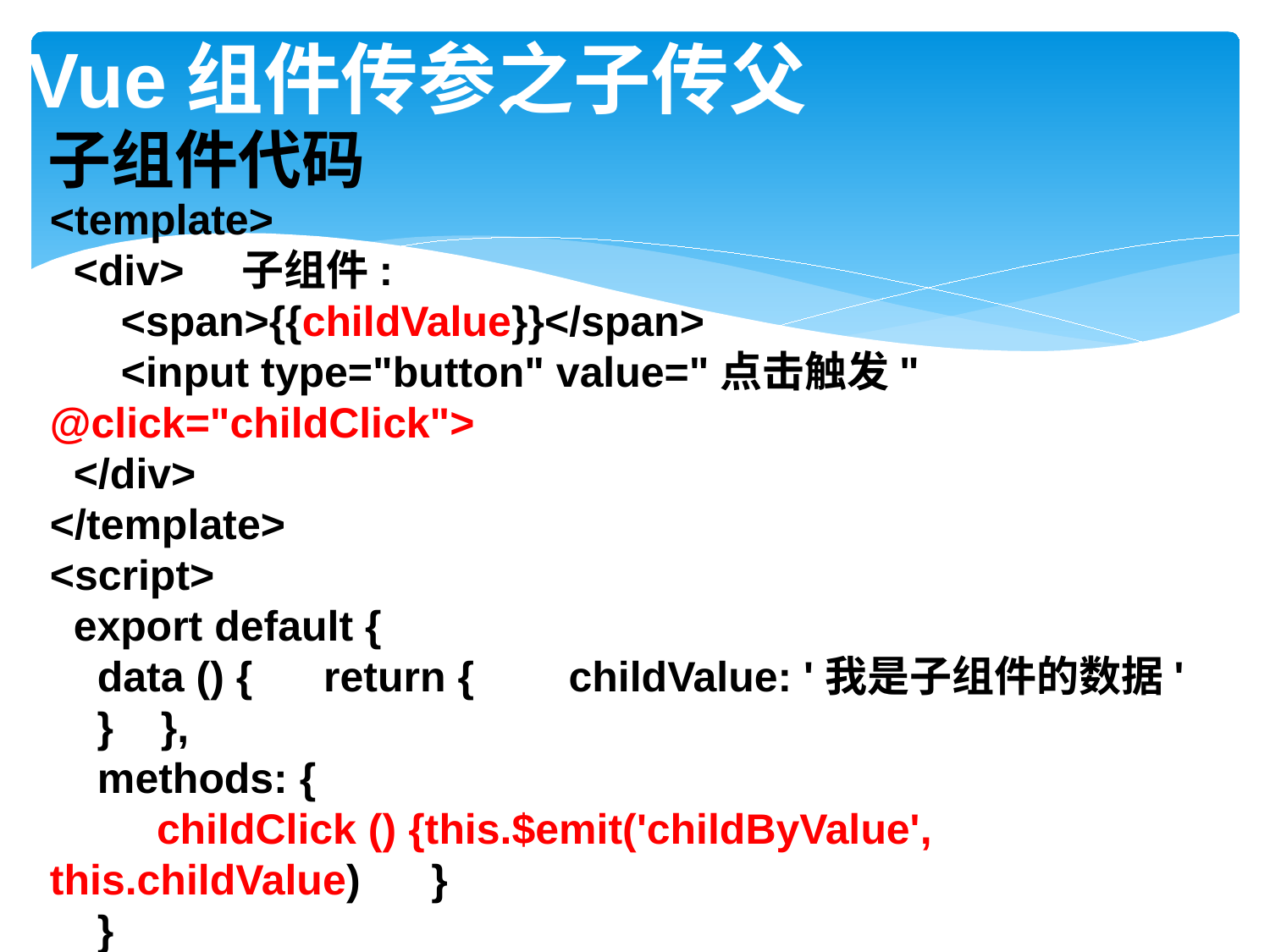

# Vue组件传参之子传父
子组件代码
<template>
  <div>    子组件:
      <span>{{childValue}}</span>
      <input type="button" value="点击触发" @click="childClick">
  </div>
</template>
<script>
  export default {
    data () {      return {        childValue: '我是子组件的数据'      }    },
    methods: {
         childClick () {this.$emit('childByValue', this.childValue)      }
    }
  }
</script>